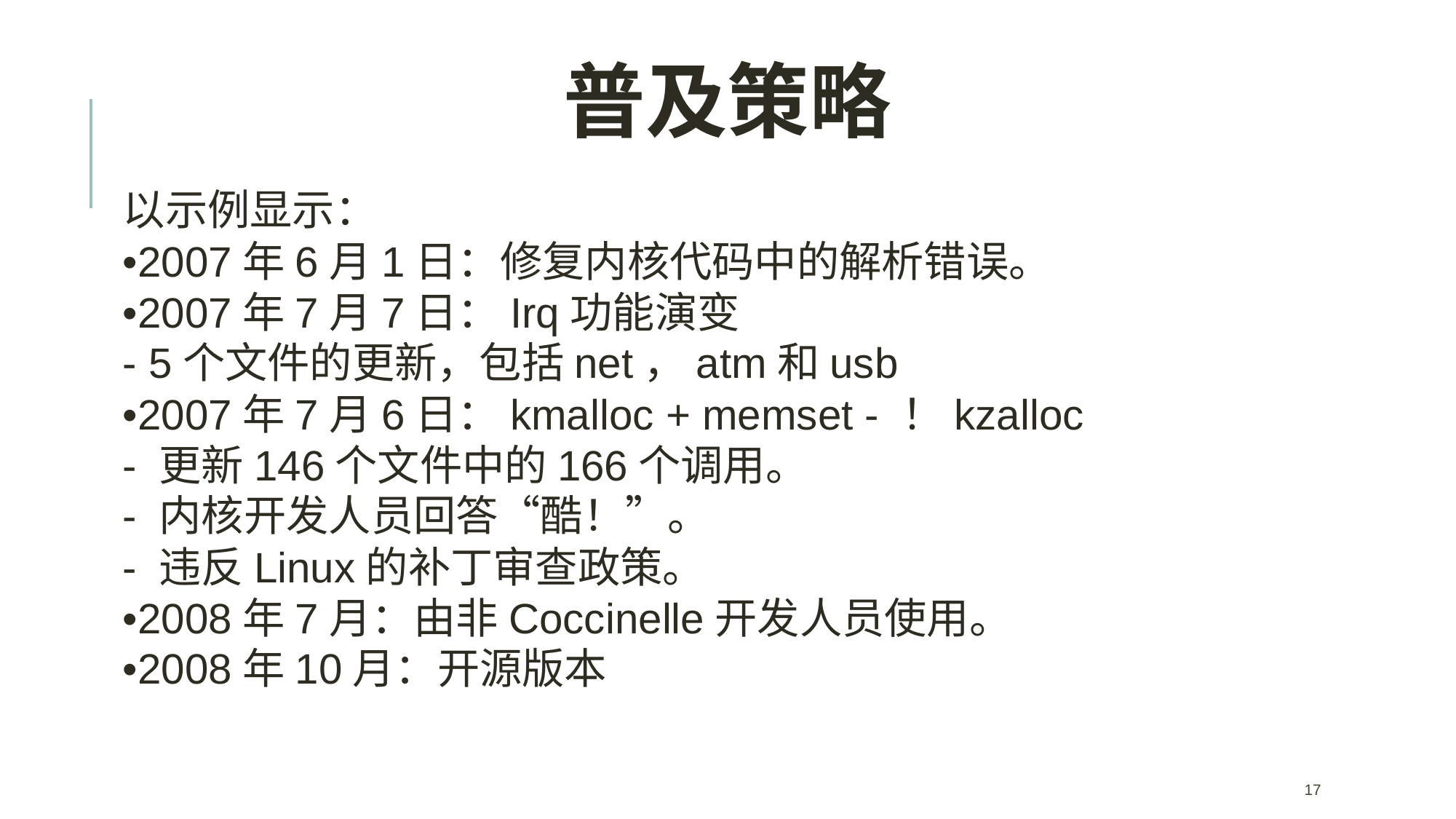

普及策略
以示例显示：
•2007年6月1日：修复内核代码中的解析错误。
•2007年7月7日：Irq功能演变
- 5个文件的更新，包括net，atm和usb
•2007年7月6日：kmalloc + memset - ！kzalloc
- 更新146个文件中的166个调用。
- 内核开发人员回答“酷！”。
- 违反Linux的补丁审查政策。
•2008年7月：由非Coccinelle开发人员使用。
•2008年10月：开源版本
17